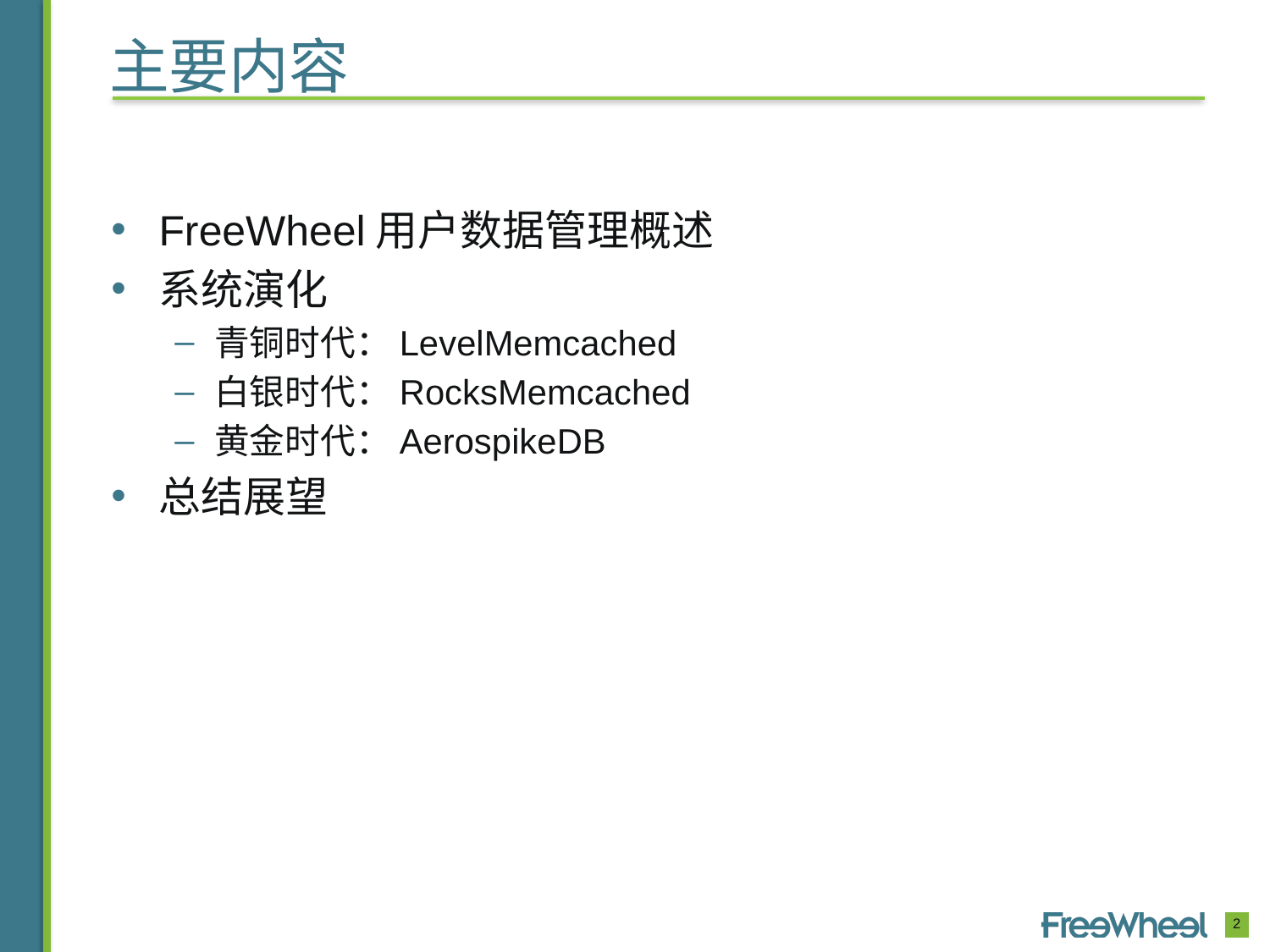

# 主要内容

FreeWheel用户数据管理概述
系统演化
青铜时代：LevelMemcached
白银时代：RocksMemcached
黄金时代：AerospikeDB
总结展望
2